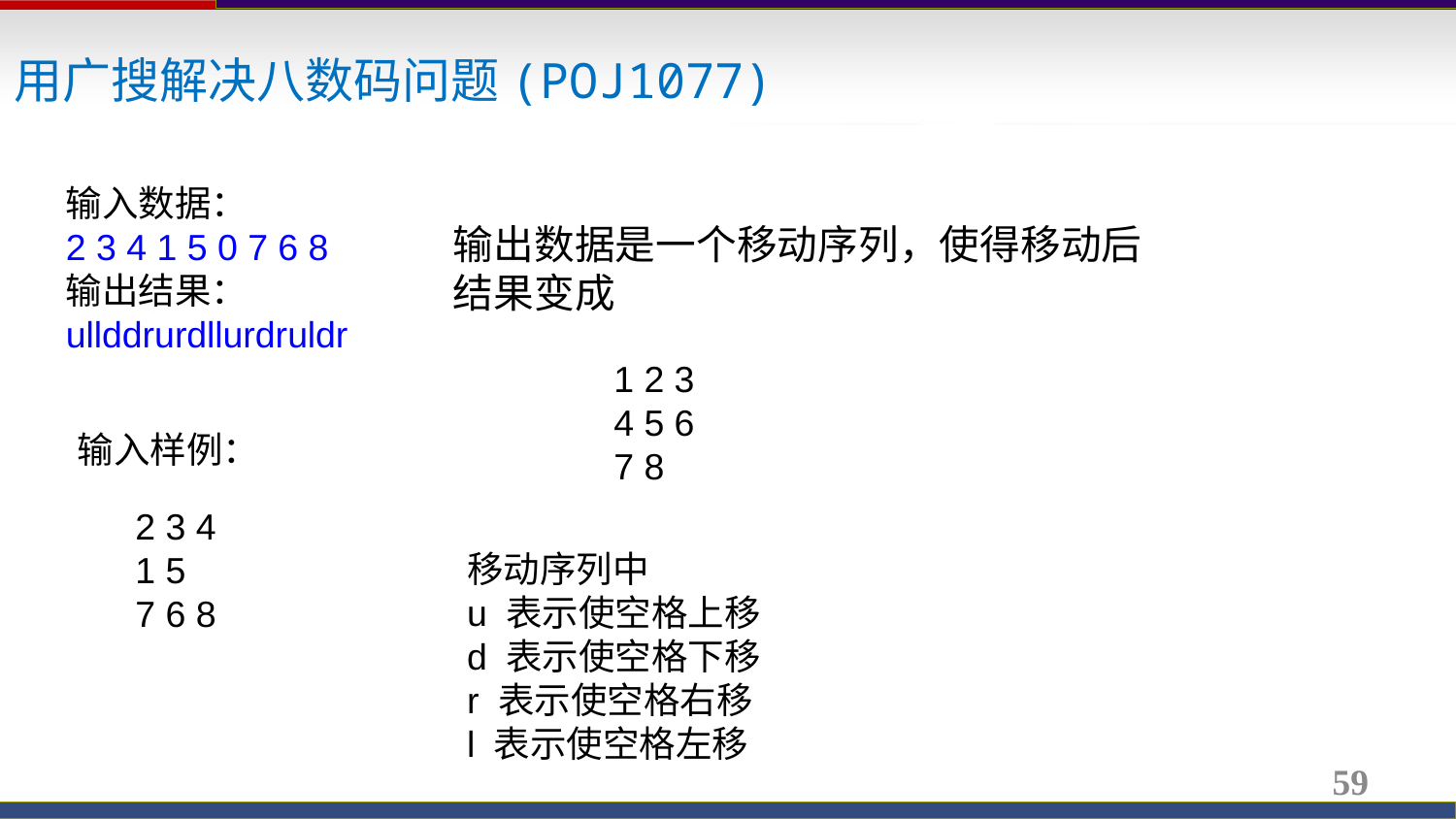

用广搜解决八数码问题(POJ1077)
输入数据：
2 3 4 1 5 0 7 6 8
输出结果：
ullddrurdllurdruldr
输出数据是一个移动序列，使得移动后结果变成
1 2 3
4 5 6
7 8
输入样例：
2 3 4
1 5
7 6 8
移动序列中
u 表示使空格上移
d 表示使空格下移
r 表示使空格右移
l 表示使空格左移